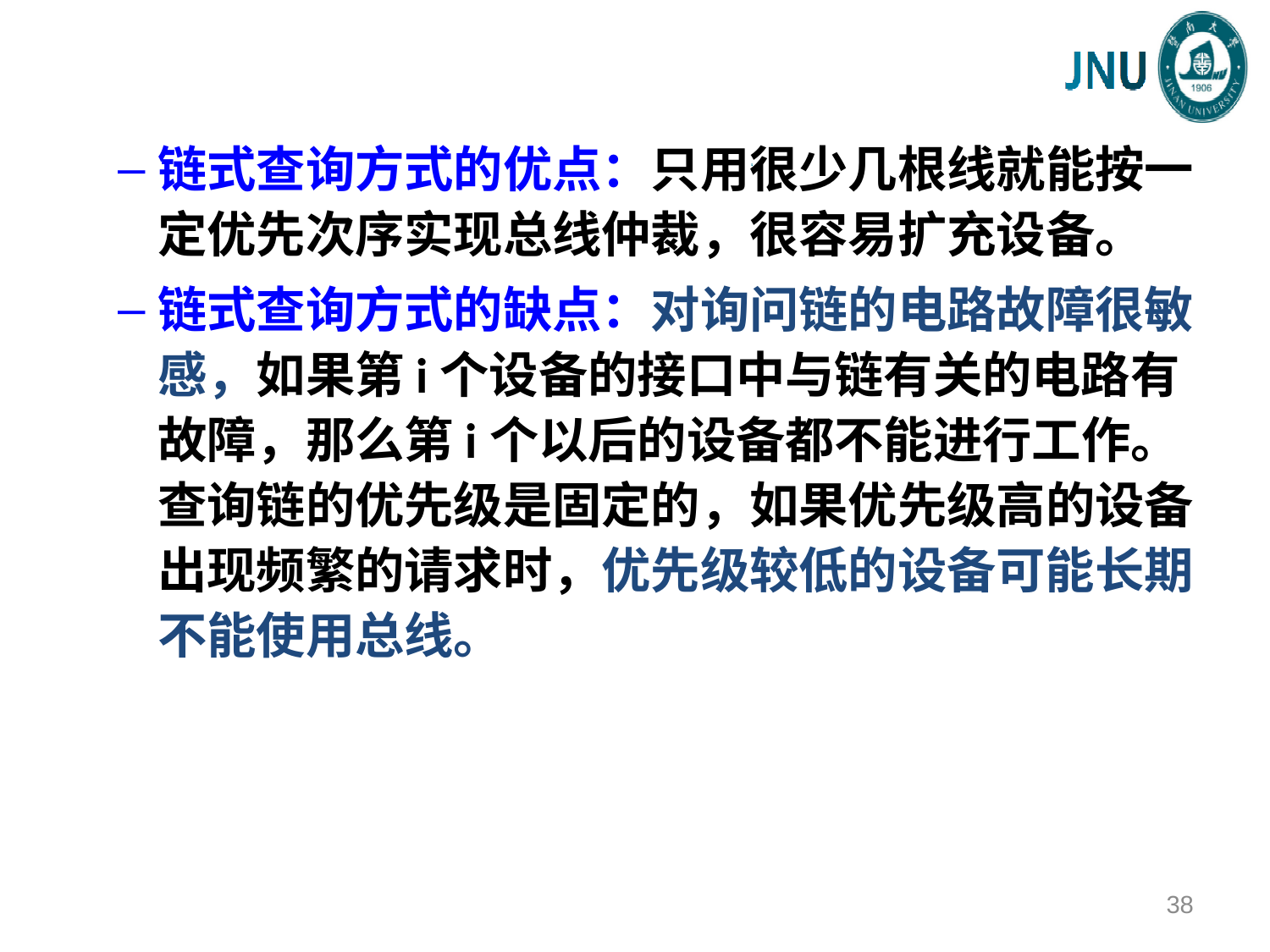

链式查询方式的优点：只用很少几根线就能按一定优先次序实现总线仲裁，很容易扩充设备。
链式查询方式的缺点：对询问链的电路故障很敏感，如果第i个设备的接口中与链有关的电路有故障，那么第i个以后的设备都不能进行工作。查询链的优先级是固定的，如果优先级高的设备出现频繁的请求时，优先级较低的设备可能长期不能使用总线。
38